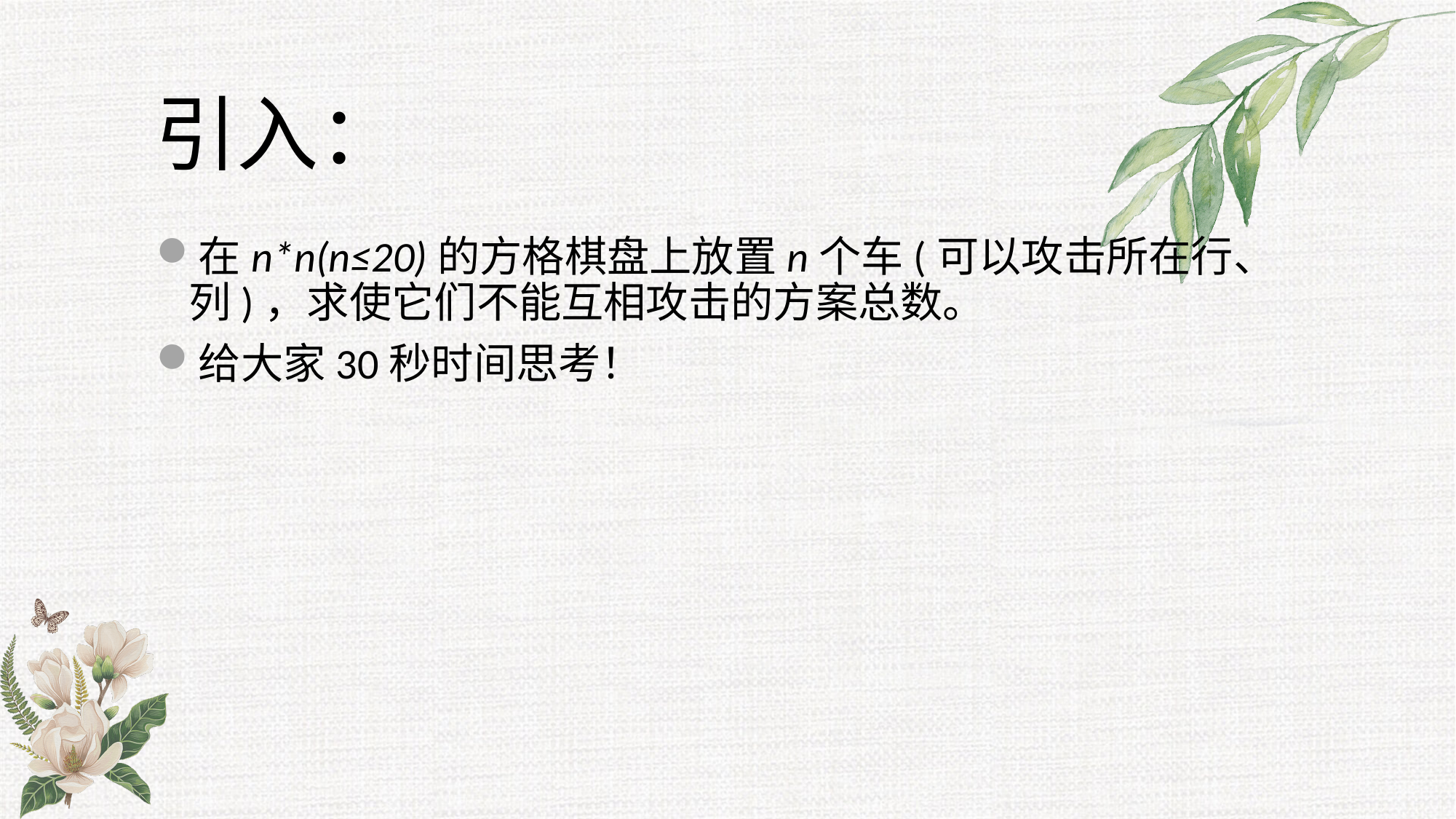

# 引入：
在n*n(n≤20)的方格棋盘上放置n个车(可以攻击所在行、列)，求使它们不能互相攻击的方案总数。
给大家30秒时间思考！